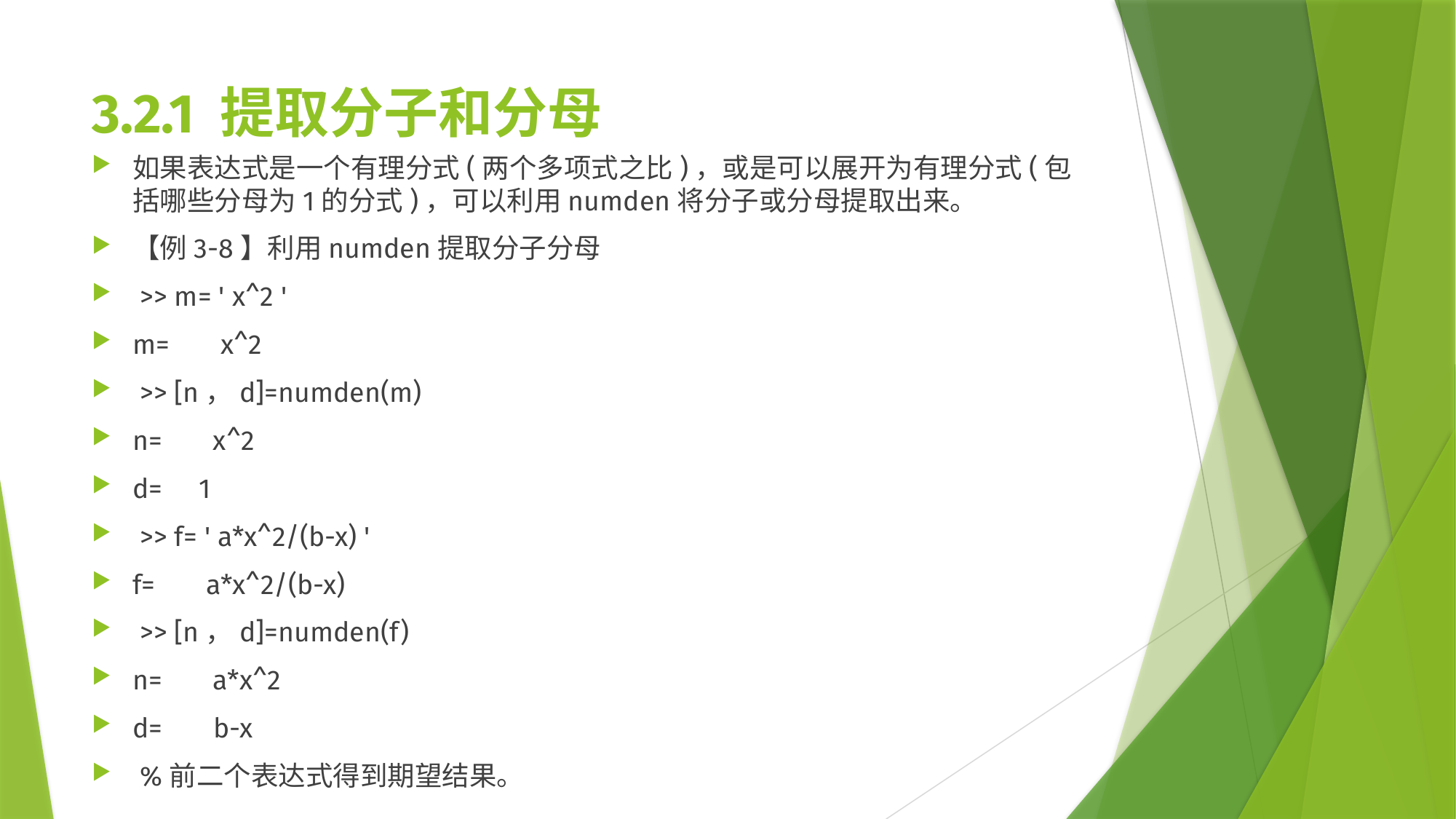

# 3.2.1 提取分子和分母
如果表达式是一个有理分式(两个多项式之比)，或是可以展开为有理分式(包括哪些分母为1的分式)，可以利用numden将分子或分母提取出来。
【例3-8】利用numden提取分子分母
 >> m= ' x^2 '
m=       x^2
 >> [n，d]=numden(m)
n=       x^2
d=     1
 >> f= ' a*x^2/(b-x) '
f=       a*x^2/(b-x)
 >> [n，d]=numden(f)
n=       a*x^2
d=       b-x
 %前二个表达式得到期望结果。